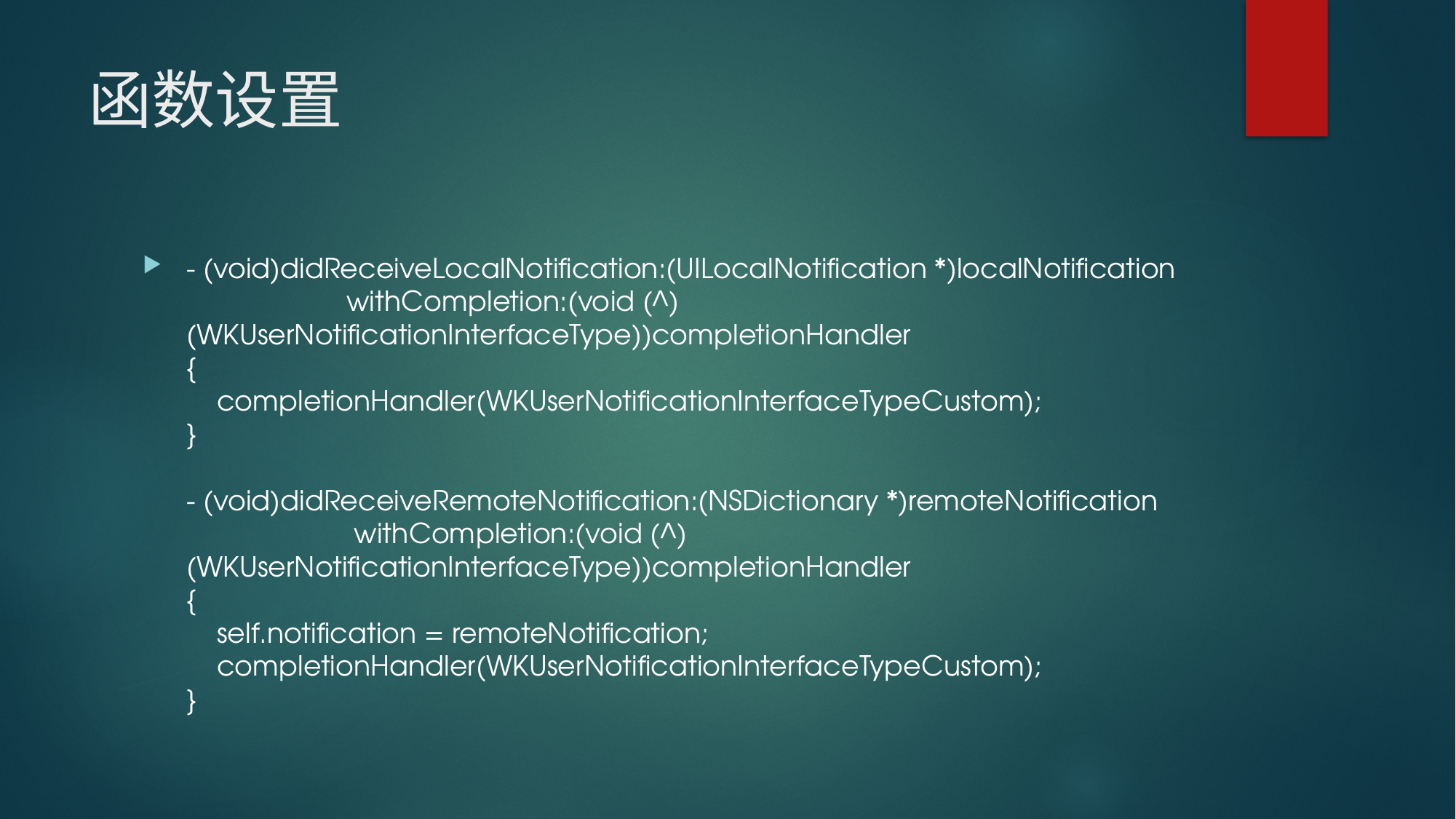

# 函数设置
- (void)didReceiveLocalNotification:(UILocalNotification *)localNotification
                     withCompletion:(void (^)(WKUserNotificationInterfaceType))completionHandler
{
    completionHandler(WKUserNotificationInterfaceTypeCustom);
}
- (void)didReceiveRemoteNotification:(NSDictionary *)remoteNotification
                      withCompletion:(void (^)(WKUserNotificationInterfaceType))completionHandler
{
    self.notification = remoteNotification;
    completionHandler(WKUserNotificationInterfaceTypeCustom);
}